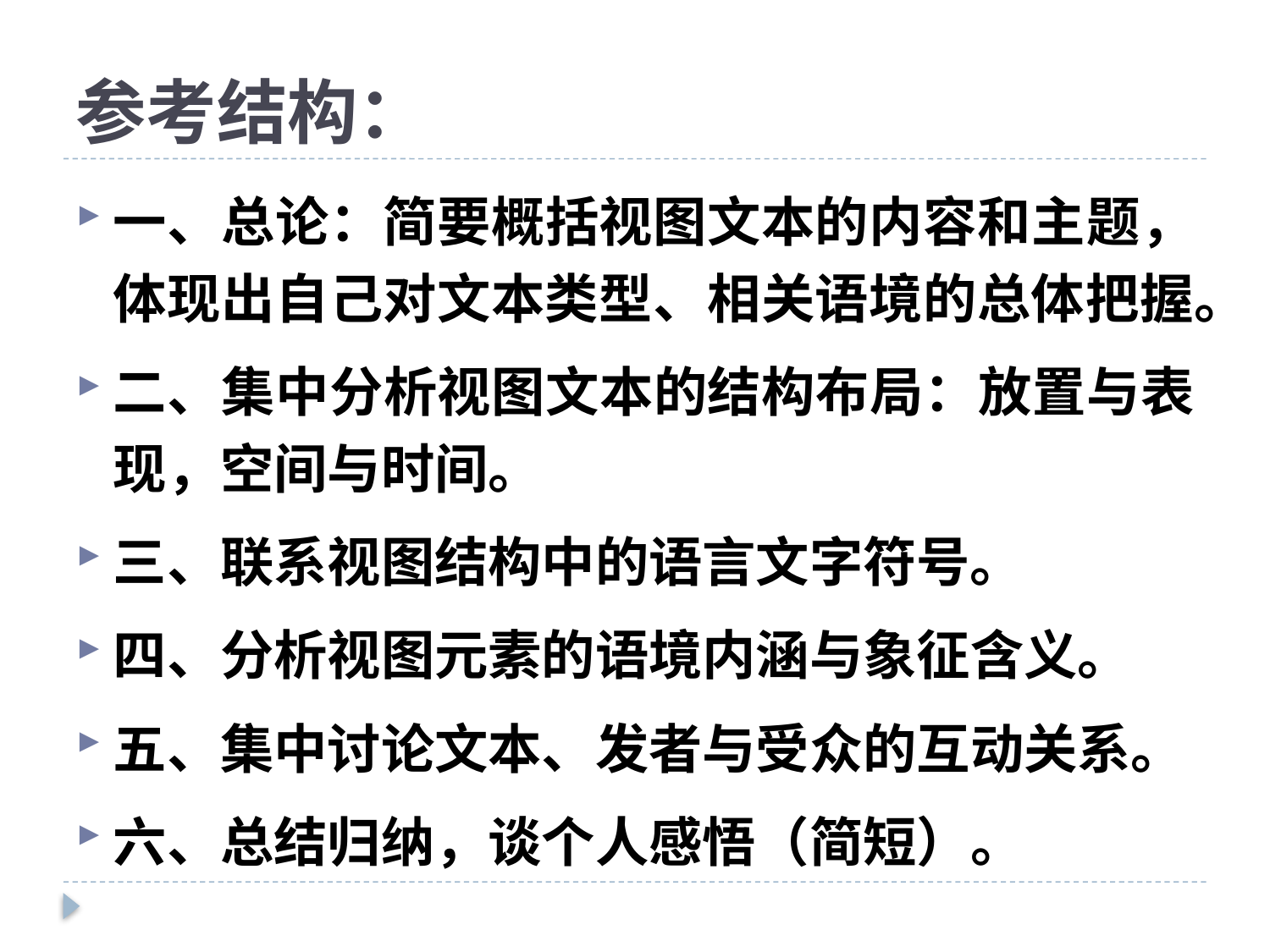

# 参考结构：
一、总论：简要概括视图文本的内容和主题，体现出自己对文本类型、相关语境的总体把握。
二、集中分析视图文本的结构布局：放置与表现，空间与时间。
三、联系视图结构中的语言文字符号。
四、分析视图元素的语境内涵与象征含义。
五、集中讨论文本、发者与受众的互动关系。
六、总结归纳，谈个人感悟（简短）。